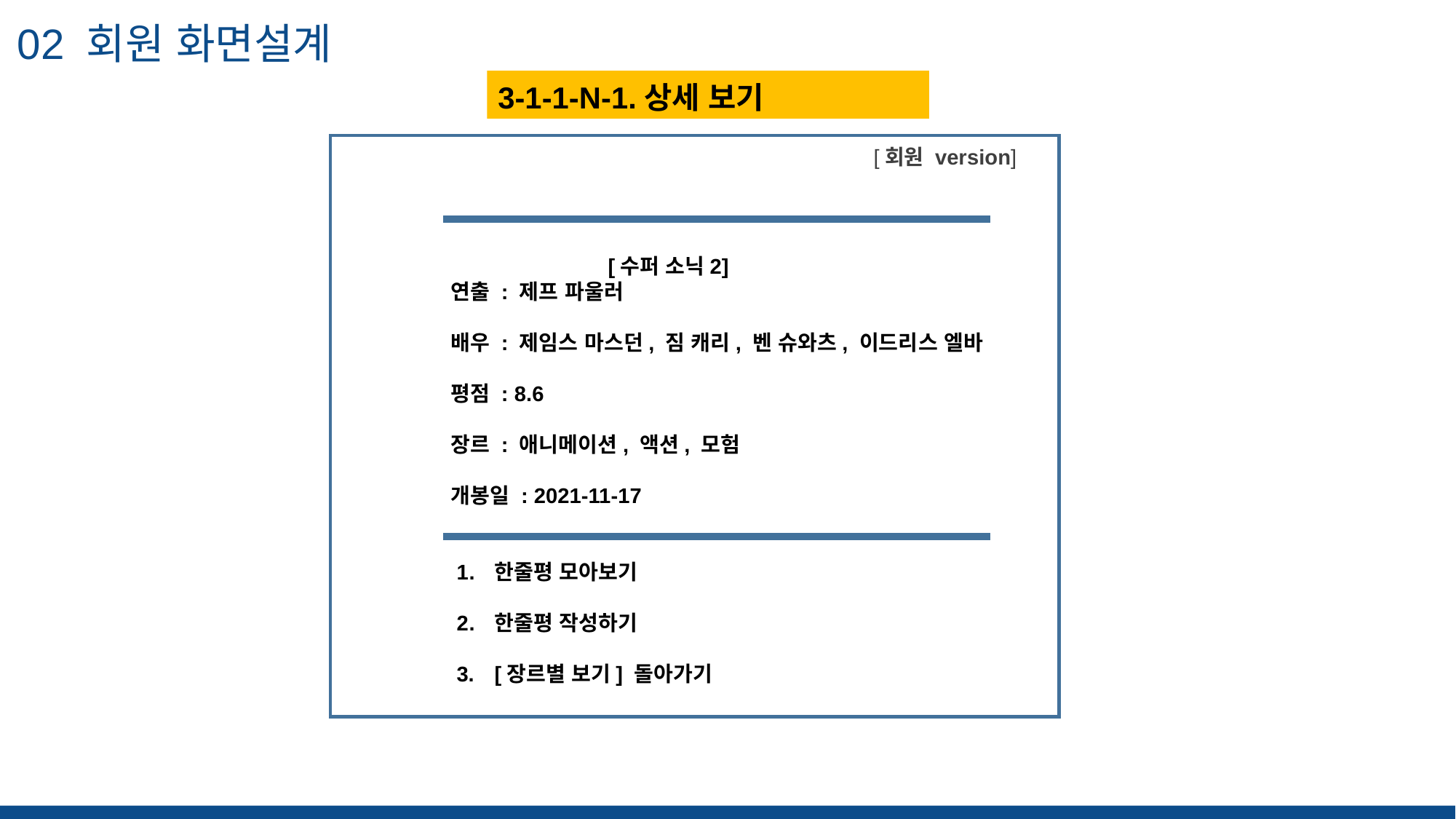

02 회원 화면설계

3-1-1-N-1.상세 보기
“ 해당 슬라이드의 핵심 을 적어주세요 ”

[회원 version]
                            [수퍼 소닉2]
 연출 : 제프 파울러

 배우 : 제임스 마스던, 짐 캐리, 벤 슈와츠, 이드리스 엘바

 평점 : 8.6

 장르 : 애니메이션, 액션, 모험

 개봉일 : 2021-11-17

한줄평 모아보기

한줄평 작성하기

[장르별 보기] 돌아가기